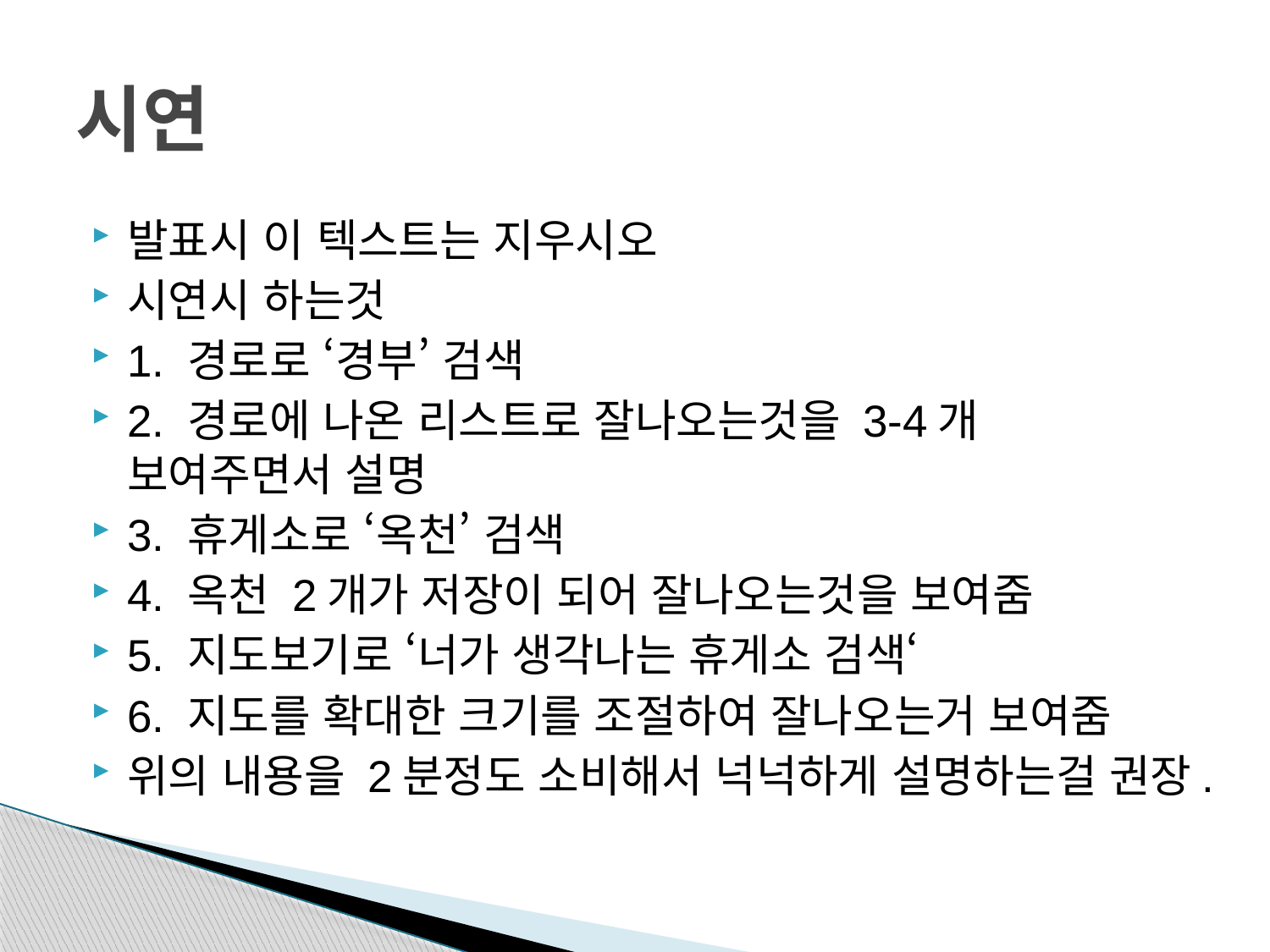

# 시연
발표시 이 텍스트는 지우시오
시연시 하는것
1. 경로로 ‘경부’ 검색
2. 경로에 나온 리스트로 잘나오는것을 3-4개 보여주면서 설명
3. 휴게소로 ‘옥천’ 검색
4. 옥천 2개가 저장이 되어 잘나오는것을 보여줌
5. 지도보기로 ‘너가 생각나는 휴게소 검색‘
6. 지도를 확대한 크기를 조절하여 잘나오는거 보여줌
위의 내용을 2분정도 소비해서 넉넉하게 설명하는걸 권장.